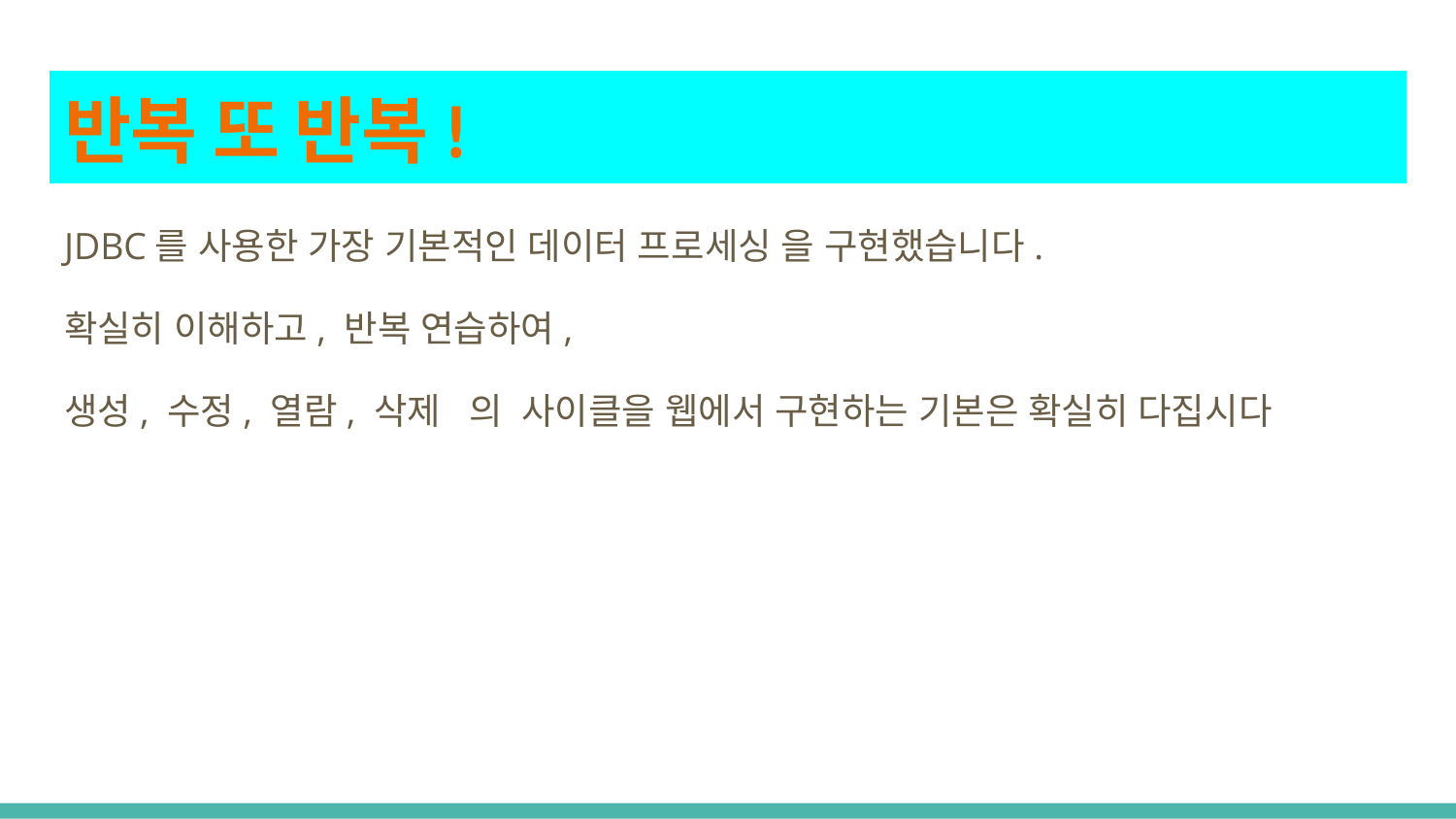

# 반복 또 반복!
JDBC를 사용한 가장 기본적인 데이터 프로세싱 을 구현했습니다.
확실히 이해하고, 반복 연습하여,
생성, 수정, 열람, 삭제   의  사이클을 웹에서 구현하는 기본은 확실히 다집시다